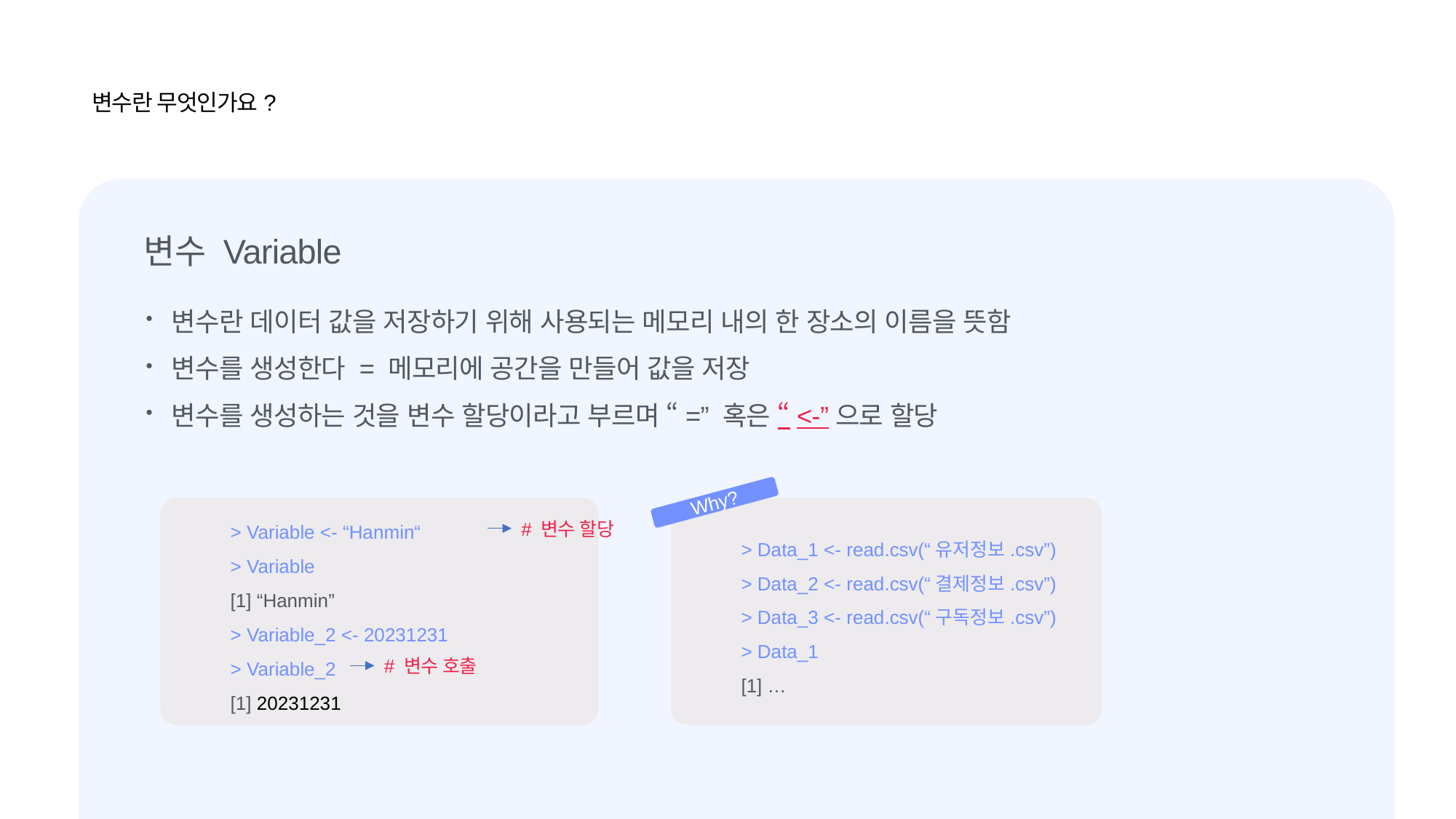

변수란 무엇인가요?

변수 Variable
변수란 데이터 값을 저장하기 위해 사용되는 메모리 내의 한 장소의 이름을 뜻함
변수를 생성한다 = 메모리에 공간을 만들어 값을 저장
변수를 생성하는 것을 변수 할당이라고 부르며 “=” 혹은 “<-”으로 할당
Why?
> Variable <- “Hanmin“
> Variable
[1] “Hanmin”
> Variable_2 <- 20231231
> Variable_2
[1] 20231231
> Data_1 <- read.csv(“유저정보.csv”)
> Data_2 <- read.csv(“결제정보.csv”)
> Data_3 <- read.csv(“구독정보.csv”)
> Data_1
[1] …
# 변수 할당
# 변수 호출
17